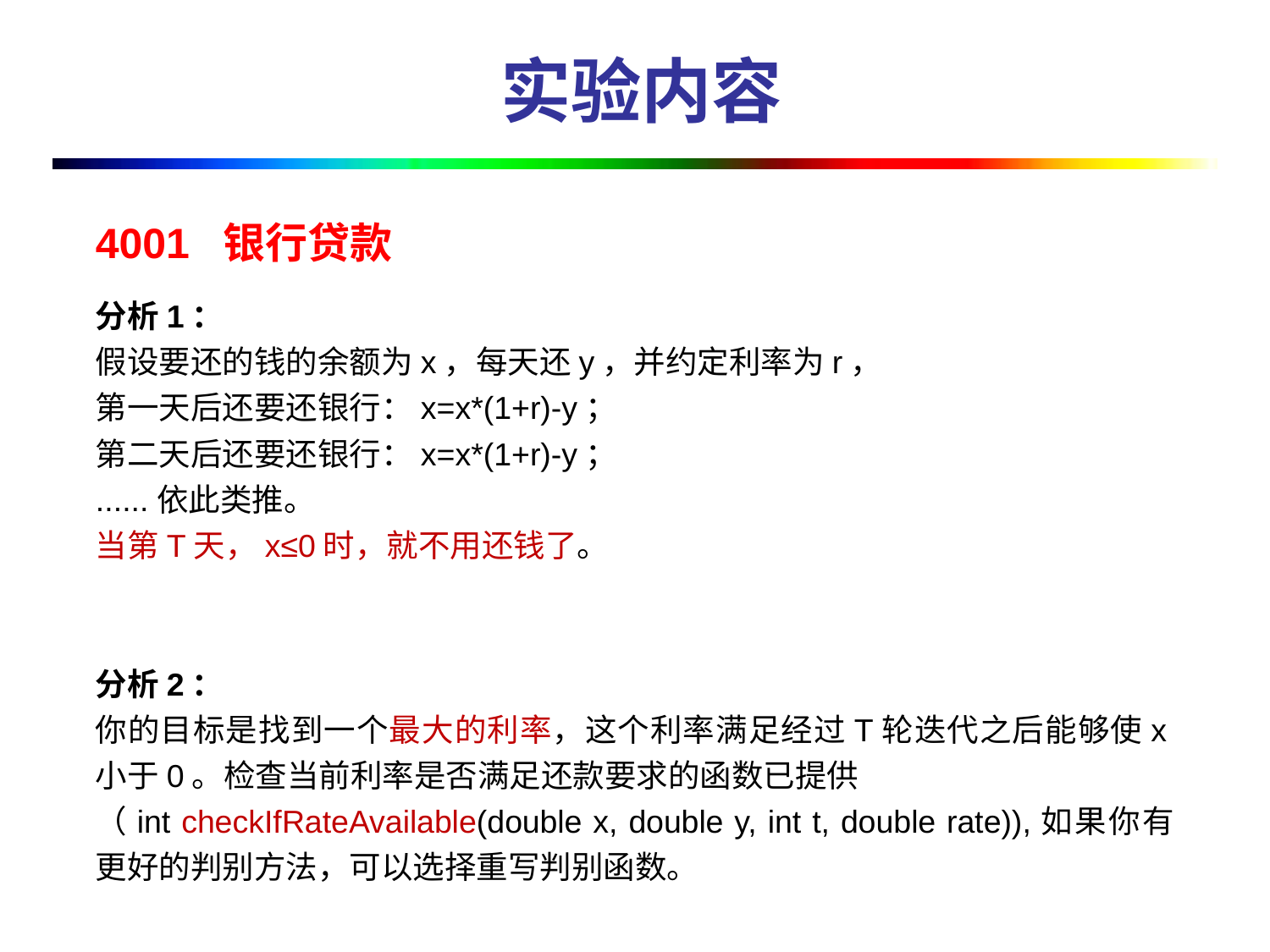

# 实验内容
4001  银行贷款

分析1：
假设要还的钱的余额为x，每天还y，并约定利率为r，
第一天后还要还银行：x=x*(1+r)-y；
第二天后还要还银行：x=x*(1+r)-y；
......依此类推。
当第T天，x≤0时，就不用还钱了。

分析2：
你的目标是找到一个最大的利率，这个利率满足经过T轮迭代之后能够使x小于0。检查当前利率是否满足还款要求的函数已提供
（int checkIfRateAvailable(double x, double y, int t, double rate)),如果你有更好的判别方法，可以选择重写判别函数。